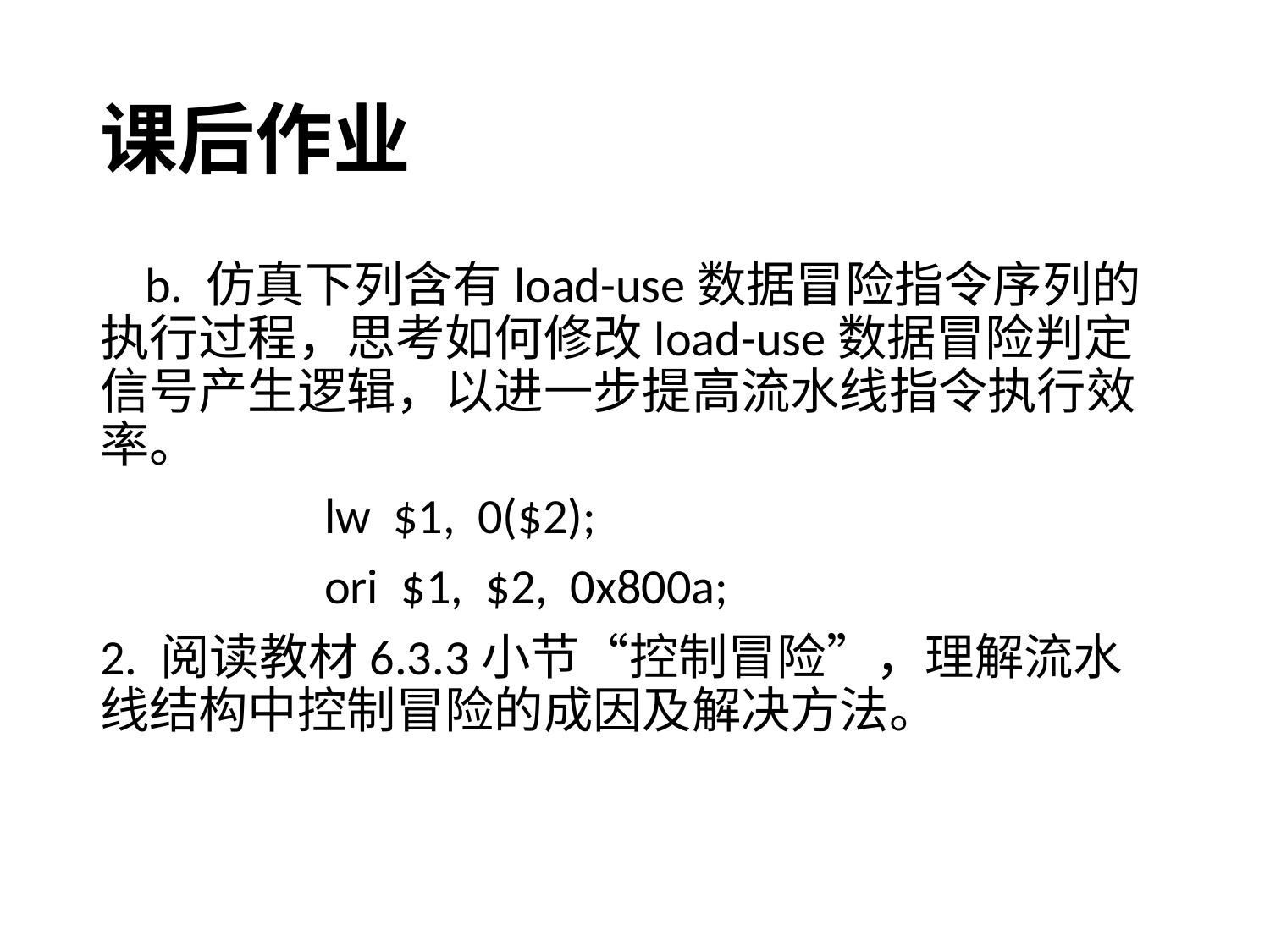

# 课后作业
    b. 仿真下列含有load-use数据冒险指令序列的执行过程，思考如何修改load-use数据冒险判定信号产生逻辑，以进一步提高流水线指令执行效率。
                    lw  $1,  0($2);
                    ori  $1,  $2,  0x800a;
2. 阅读教材6.3.3小节“控制冒险”，理解流水线结构中控制冒险的成因及解决方法。